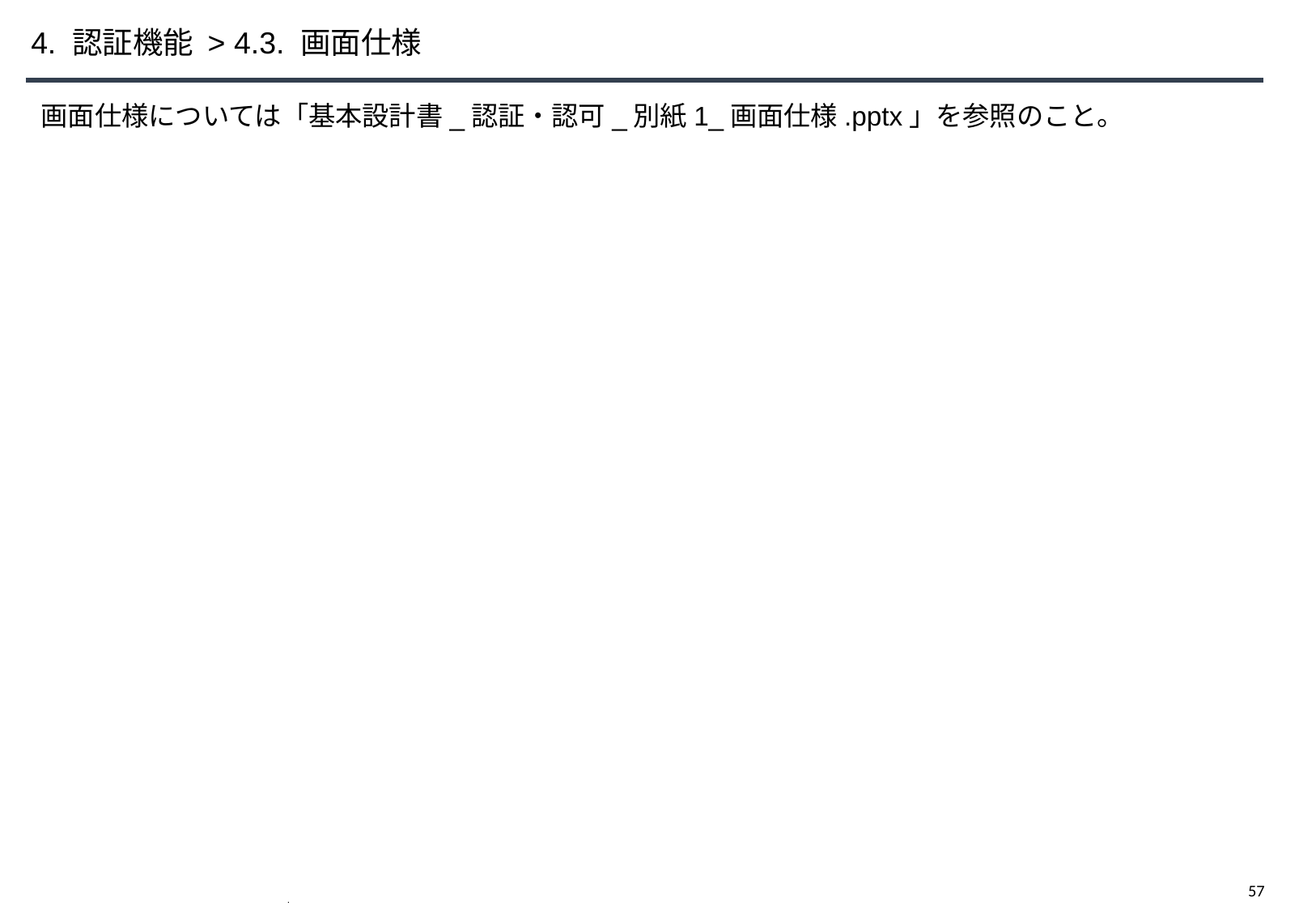

# 4. 認証機能 > 4.3. 画面仕様
画面仕様については「基本設計書_認証・認可_別紙1_画面仕様.pptx」を参照のこと。